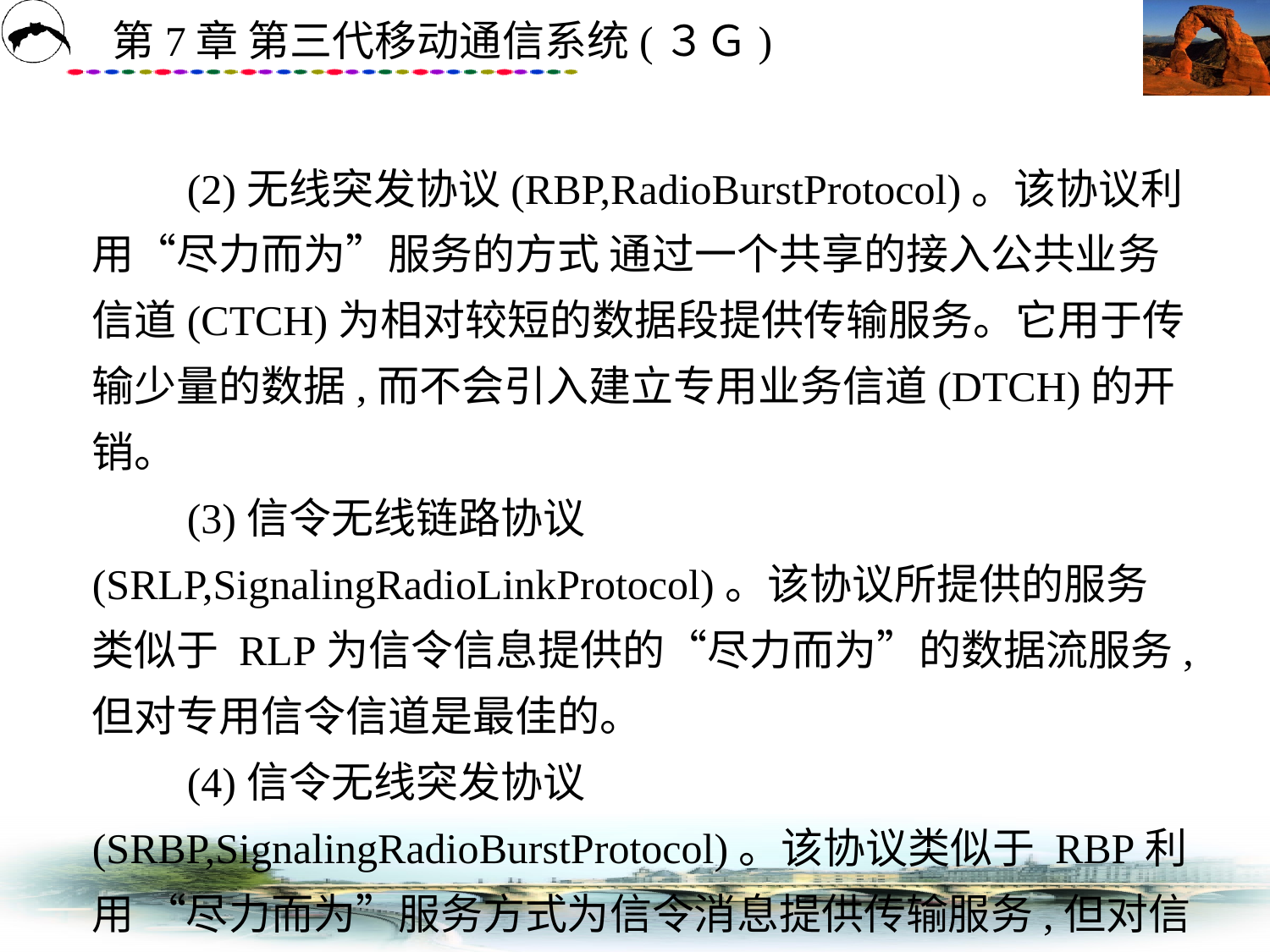

# (2)无线突发协议(RBP,RadioBurstProtocol)。该协议利用“尽力而为”服务的方式 通过一个共享的接入公共业务信道(CTCH)为相对较短的数据段提供传输服务。它用于传 输少量的数据,而不会引入建立专用业务信道(DTCH)的开销。 　　(3)信令无线链路协议(SRLP,SignalingRadioLinkProtocol)。该协议所提供的服务 类似于 RLP为信令信息提供的“尽力而为”的数据流服务,但对专用信令信道是最佳的。 　　(4)信令无线突发协议(SRBP,SignalingRadioBurstProtocol)。该协议类似于 RBP利用 “尽力而为”服务方式为信令消息提供传输服务,但对信令信息和公用信令信道是最佳的。